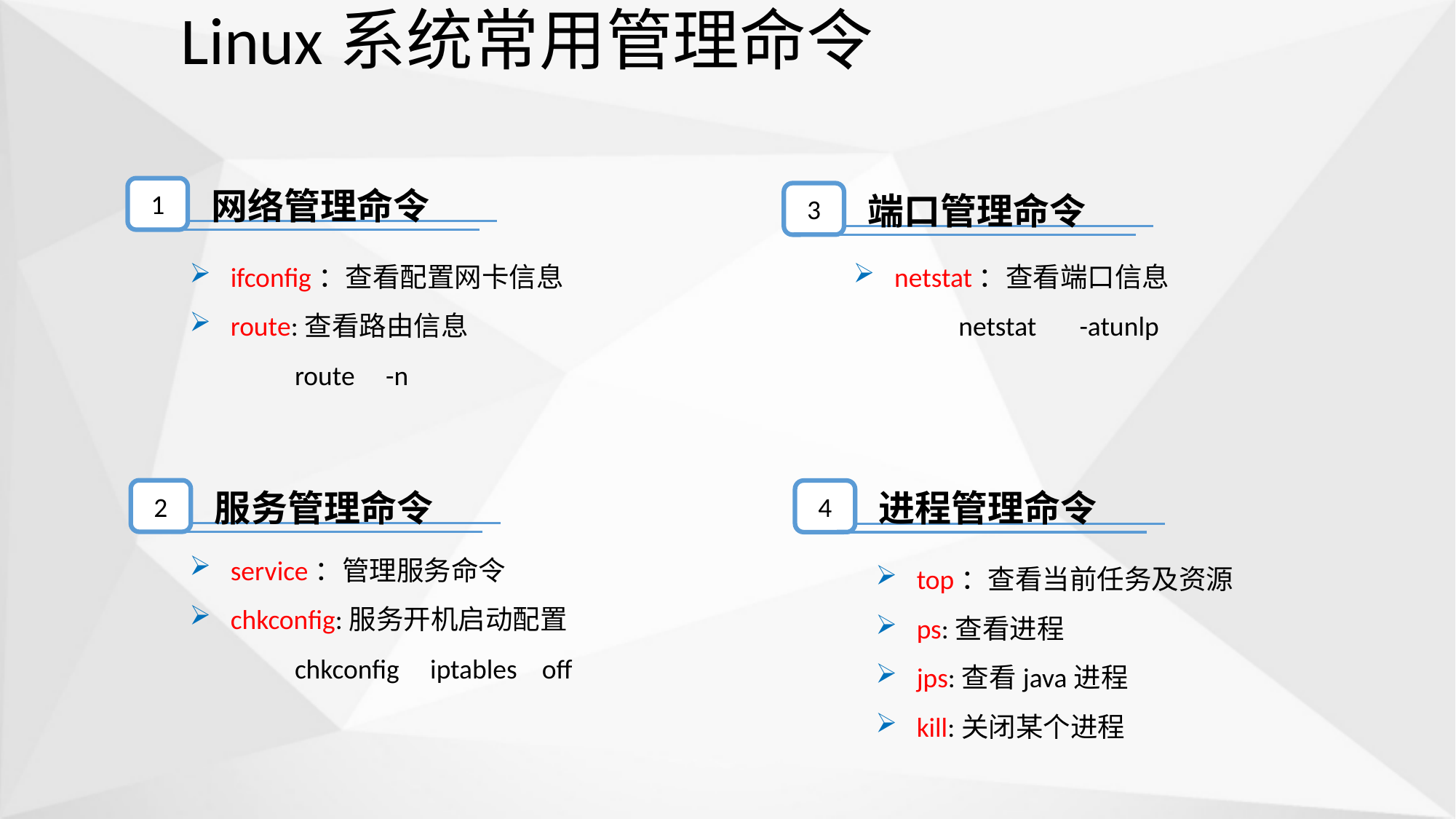

# Linux系统常用管理命令
网络管理命令
1
端口管理命令
3
ifconfig：查看配置网卡信息
route:查看路由信息
                 route     -n
netstat：查看端口信息
                 netstat       -atunlp
服务管理命令
2
进程管理命令
4
service：管理服务命令
chkconfig:服务开机启动配置
                 chkconfig     iptables    off
top：查看当前任务及资源
ps:查看进程
jps:查看java进程
kill:关闭某个进程